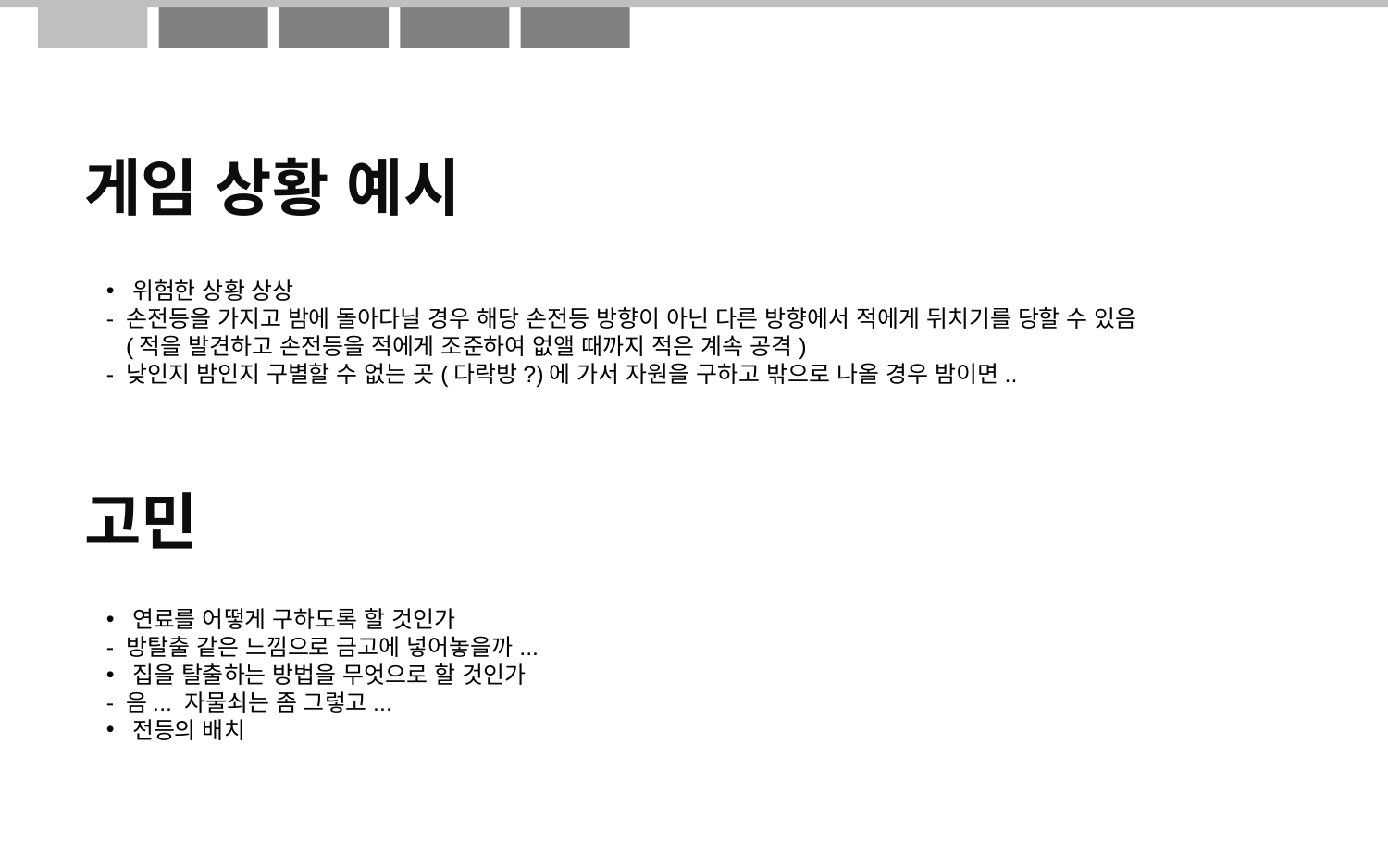

게임 상황 예시
위험한 상황 상상
- 손전등을 가지고 밤에 돌아다닐 경우 해당 손전등 방향이 아닌 다른 방향에서 적에게 뒤치기를 당할 수 있음
   (적을 발견하고 손전등을 적에게 조준하여 없앨 때까지 적은 계속 공격)
- 낮인지 밤인지 구별할 수 없는 곳(다락방?)에 가서 자원을 구하고 밖으로 나올 경우 밤이면..

고민
연료를 어떻게 구하도록 할 것인가
- 방탈출 같은 느낌으로 금고에 넣어놓을까...
집을 탈출하는 방법을 무엇으로 할 것인가
- 음... 자물쇠는 좀 그렇고...
전등의 배치